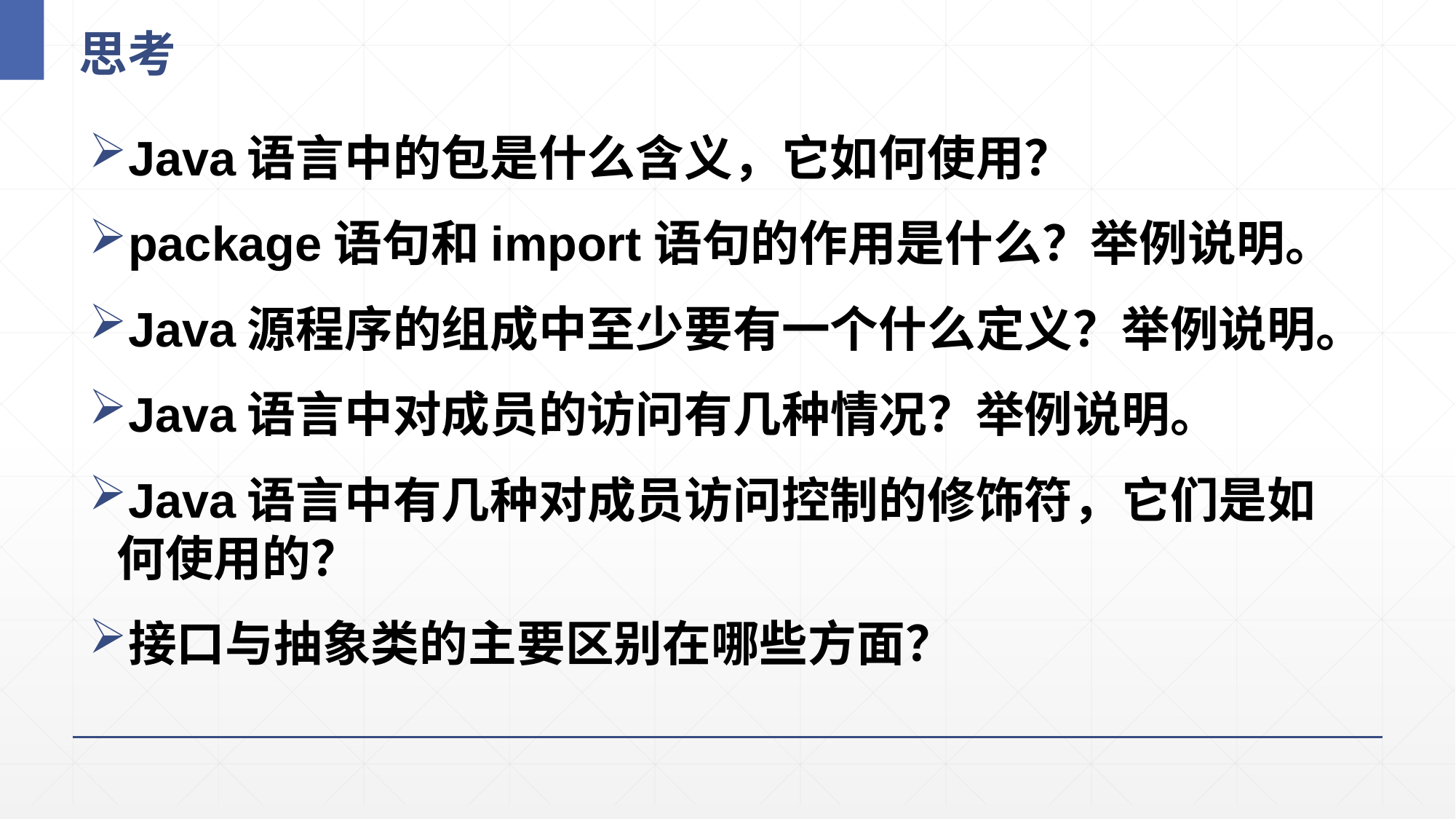

# 思考
Java语言中的包是什么含义，它如何使用？
package语句和import语句的作用是什么？举例说明。
Java源程序的组成中至少要有一个什么定义？举例说明。
Java语言中对成员的访问有几种情况？举例说明。
Java语言中有几种对成员访问控制的修饰符，它们是如何使用的？
接口与抽象类的主要区别在哪些方面？